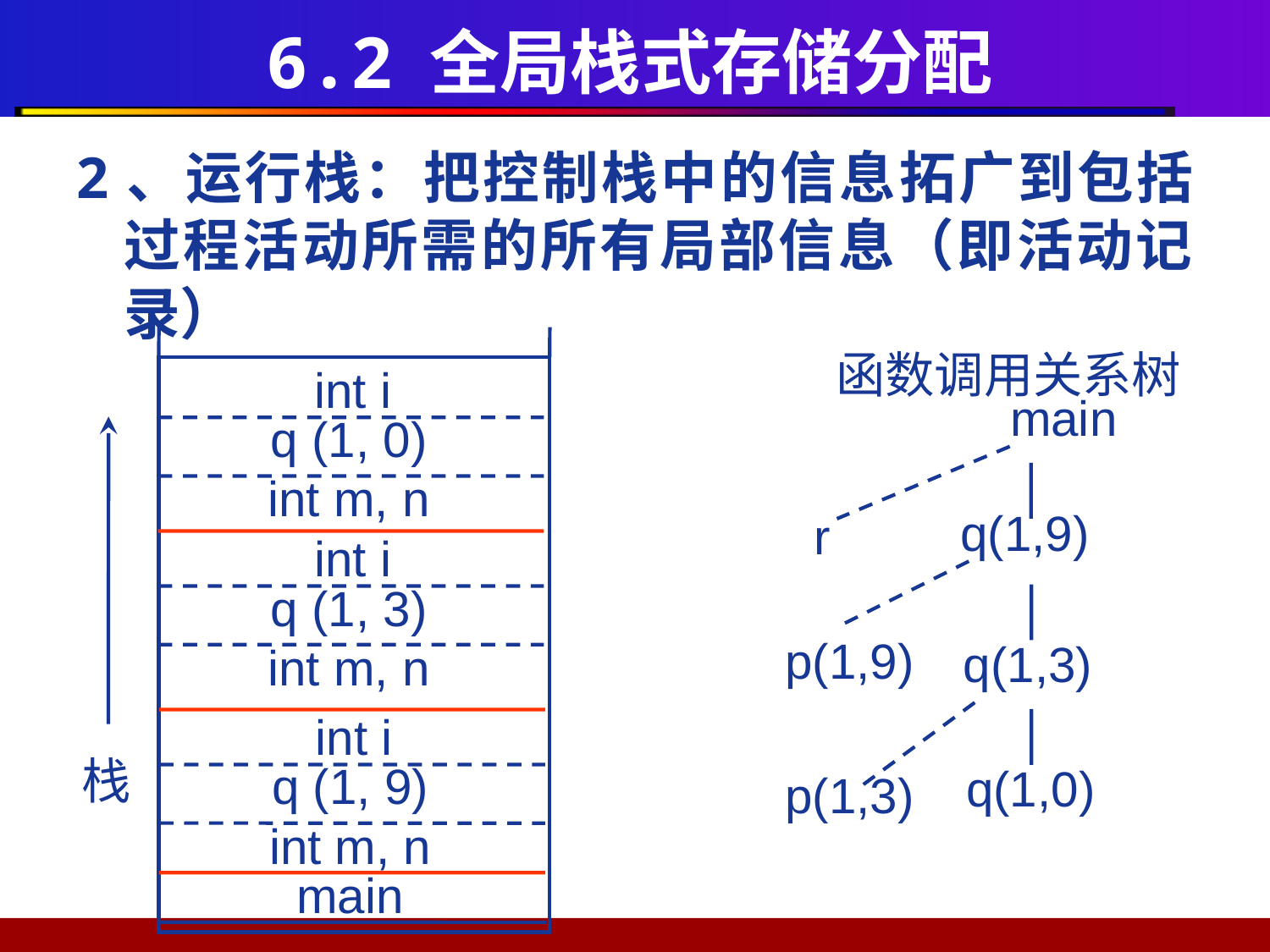

# 6.2 全局栈式存储分配
2、运行栈：把控制栈中的信息拓广到包括过程活动所需的所有局部信息（即活动记录）
int i
q (1, 0)

int m, n

int i

q (1, 3)

int m, n

int i

q (1, 9)

int m, n

栈
main

函数调用关系树
main

q(1,9)
r

p(1,9)
q(1,3)

q(1,0)
p(1,3)